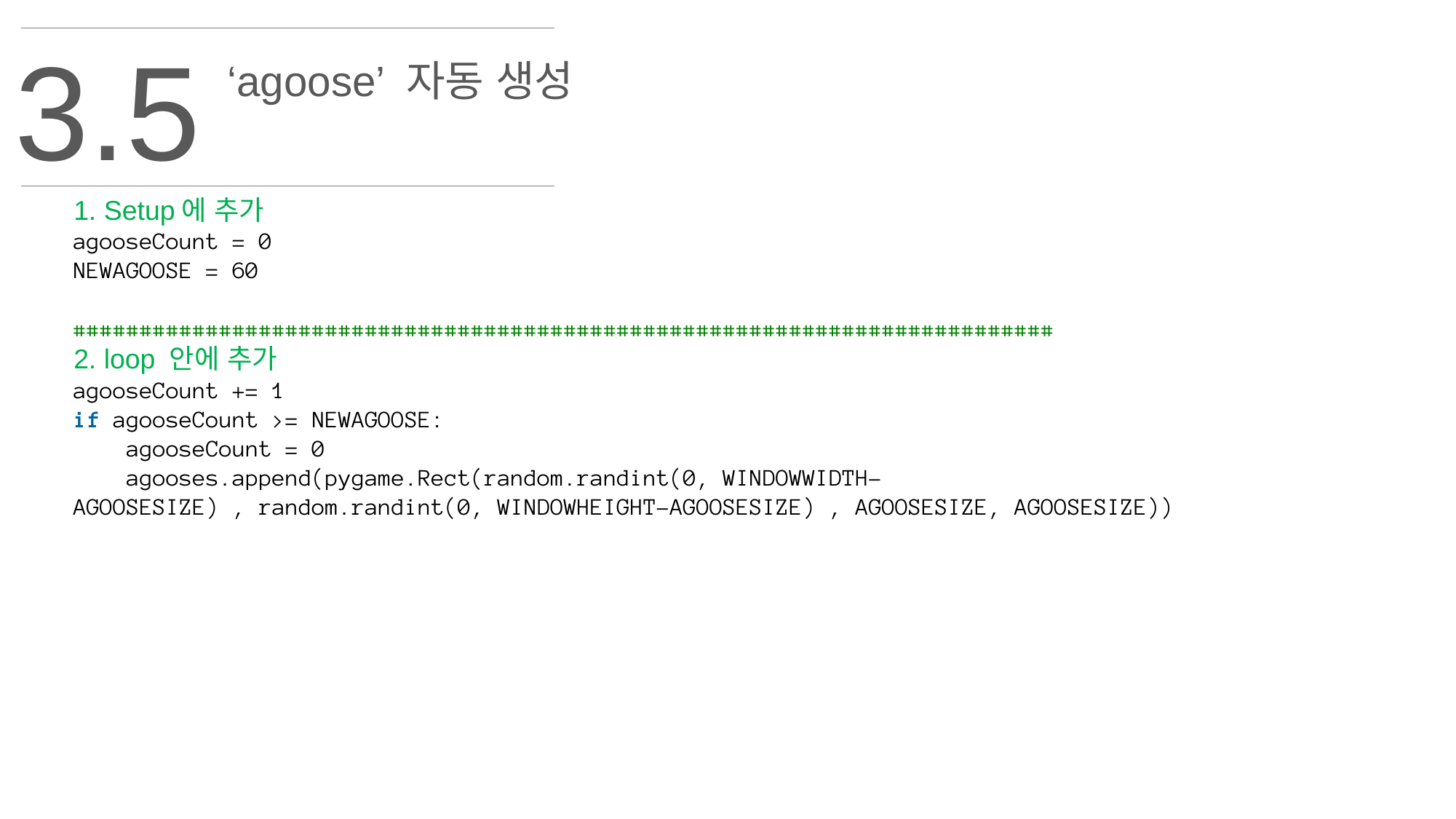

3.5
‘agoose’ 자동 생성

1. Setup에 추가
agooseCount = 0
NEWAGOOSE = 60

##########################################################################
2. loop 안에 추가
agooseCount += 1
if agooseCount >= NEWAGOOSE:
    agooseCount = 0
    agooses.append(pygame.Rect(random.randint(0, WINDOWWIDTH-AGOOSESIZE) , random.randint(0, WINDOWHEIGHT-AGOOSESIZE) , AGOOSESIZE, AGOOSESIZE))